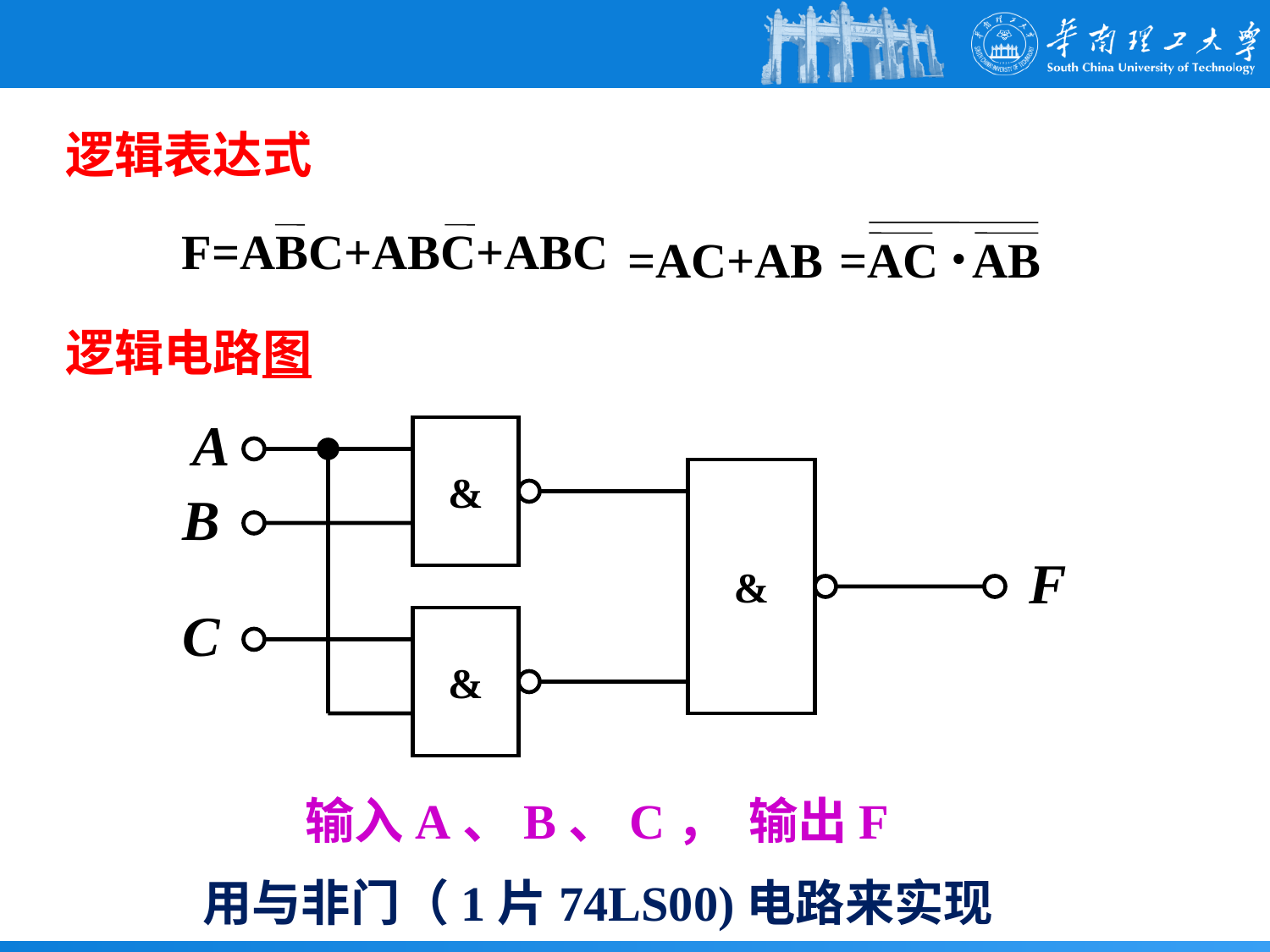

逻辑表达式
F=ABC+ABC+ABC

.
=AC   AB

=AC+AB
逻辑电路图
A
&

&
B

F

C

&

输入A、B、C，  输出F
用与非门（1片74LS00)电路来实现